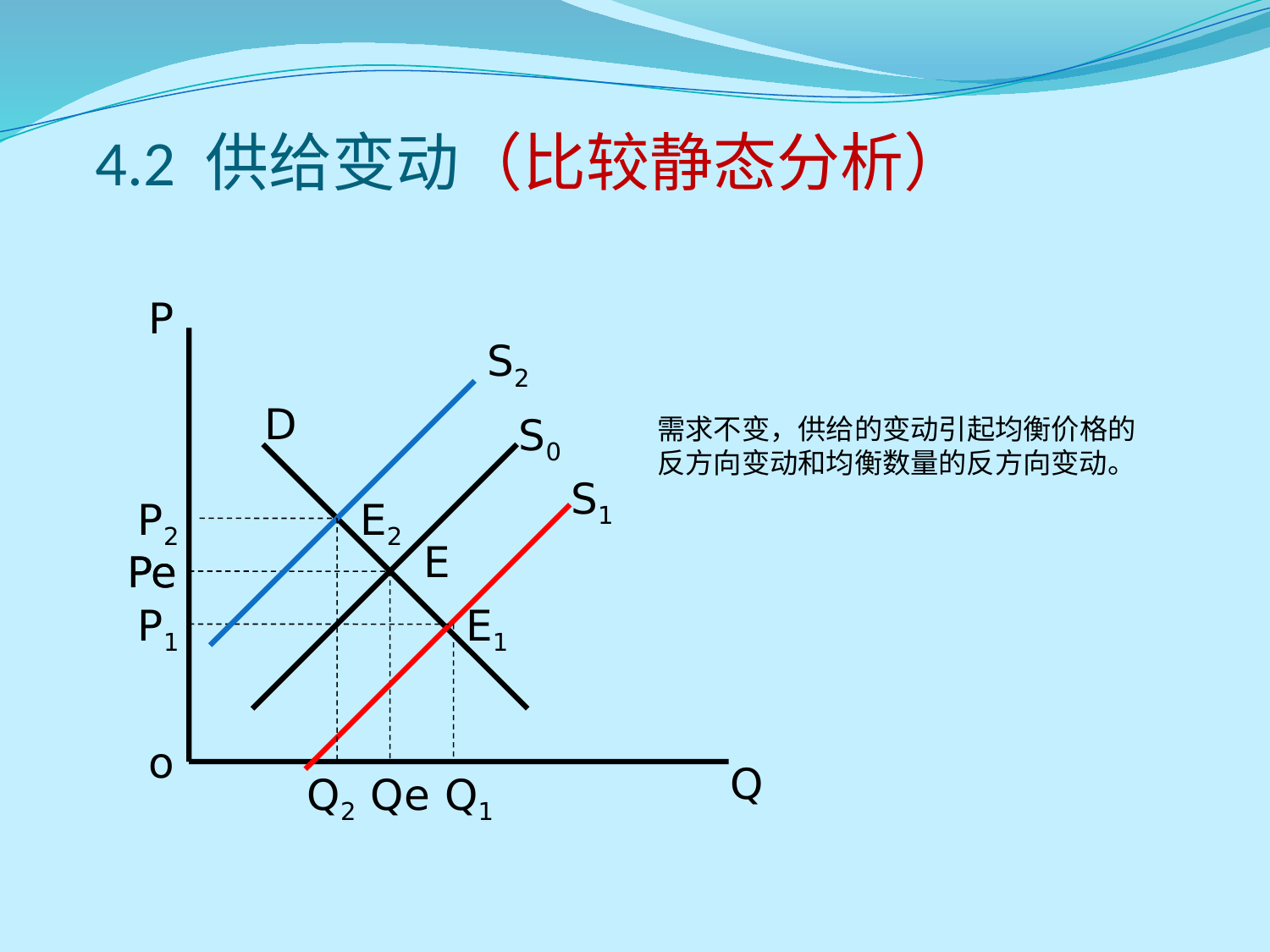

# 4.2 供给变动（比较静态分析）
P

S2

D
S0
需求不变，供给的变动引起均衡价格的反方向变动和均衡数量的反方向变动。

S1
P2
E2

E
Pe
Pe

P1
E1

o
Q

Q2
Qe
Q1

33